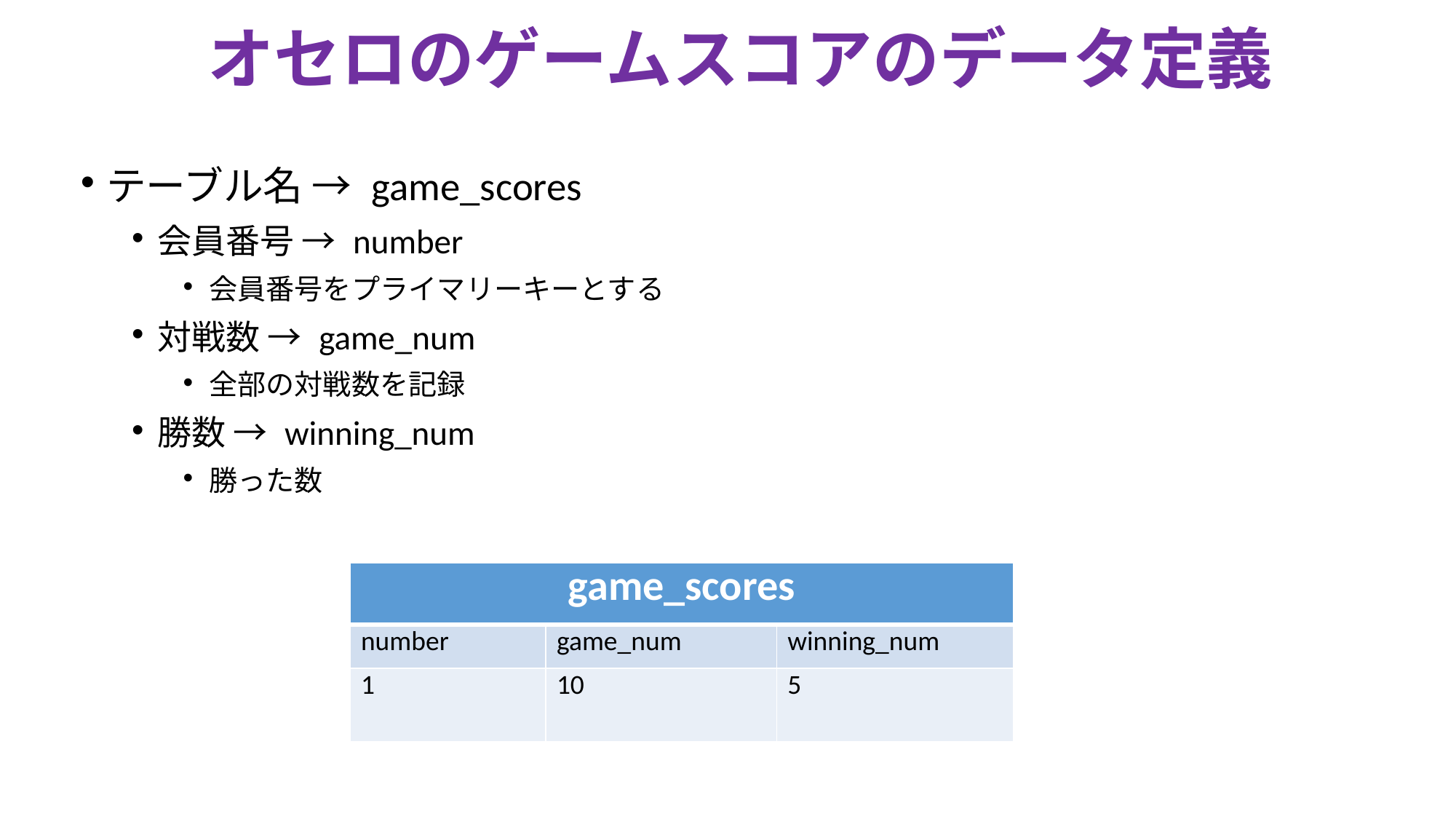

オセロのゲームスコアのデータ定義
テーブル名 → game_scores
会員番号 → number
会員番号をプライマリーキーとする
対戦数 → game_num
全部の対戦数を記録
勝数 → winning_num
勝った数
| game\_scores |  |  |
| --- | --- | --- |
| number | game\_num | winning\_num |
| 1 | 10 | 5 |